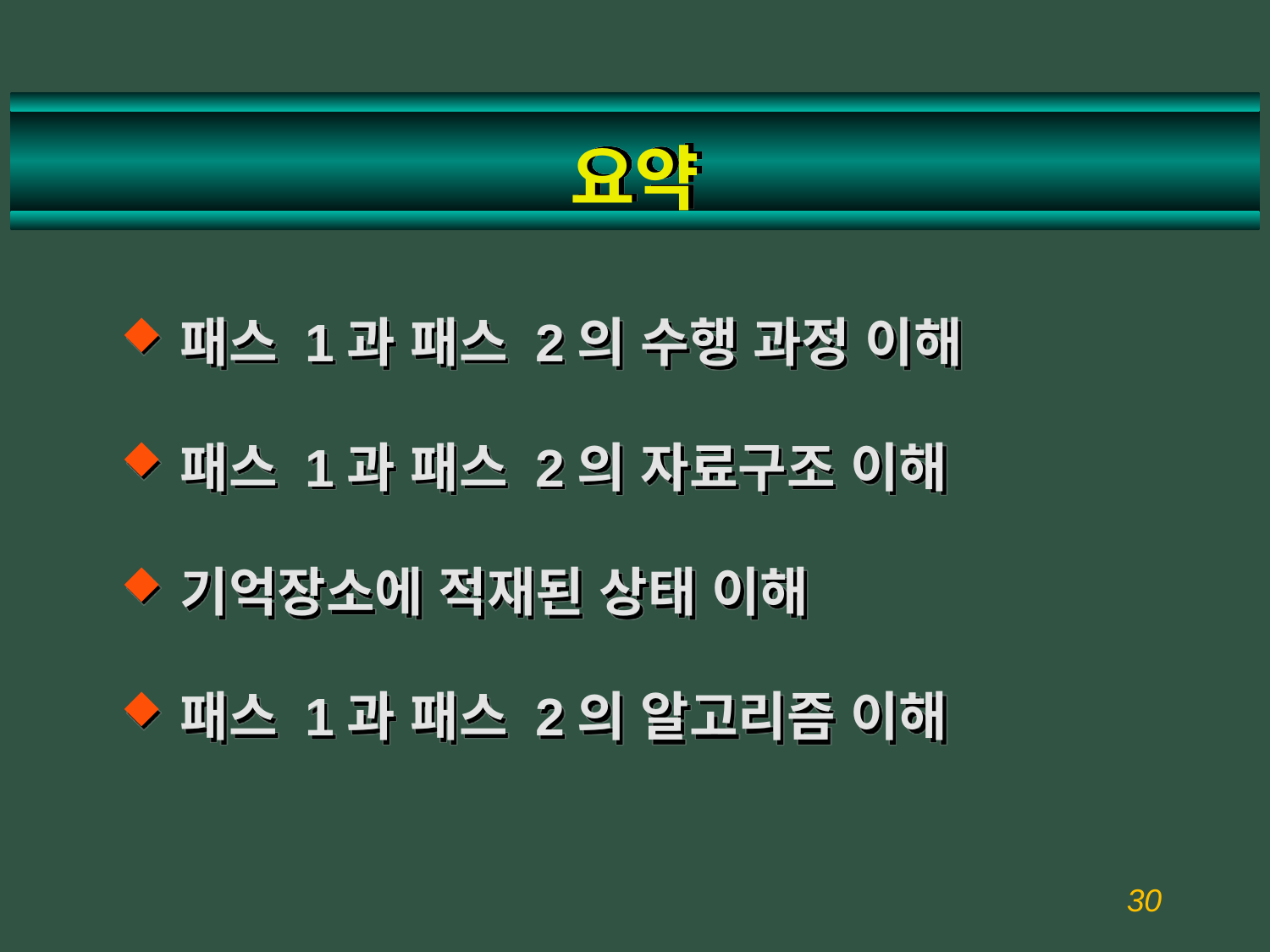

# 요약
패스 1과 패스 2의 수행 과정 이해
패스 1과 패스 2의 자료구조 이해
기억장소에 적재된 상태 이해
패스 1과 패스 2의 알고리즘 이해
30